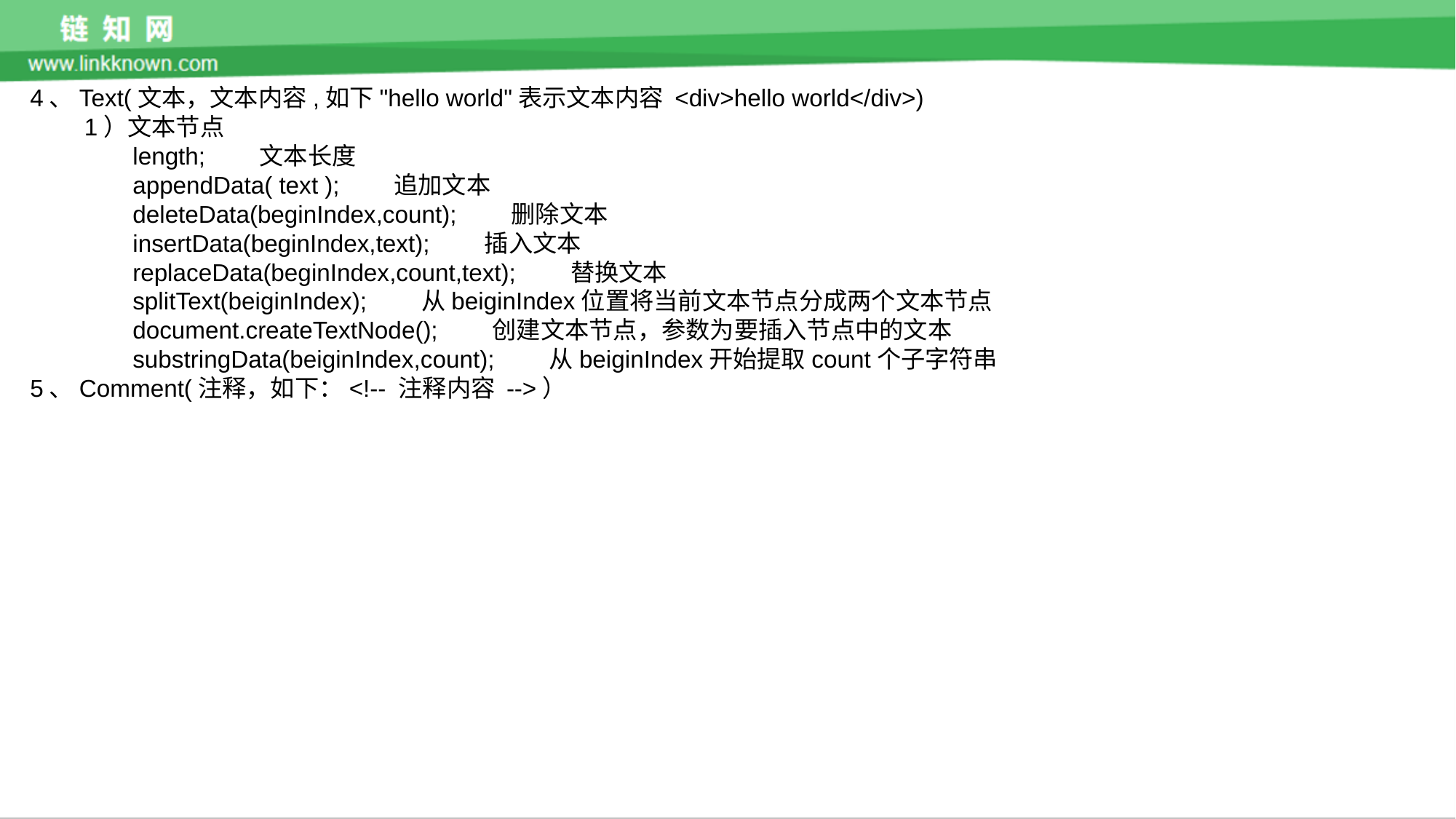

4、Text(文本，文本内容,如下"hello world"表示文本内容 <div>hello world</div>)
　　1）文本节点
　　　　length;　　文本长度
　　　　appendData( text );　　追加文本
　　　　deleteData(beginIndex,count);　　删除文本
　　　　insertData(beginIndex,text);　　插入文本
　　　　replaceData(beginIndex,count,text);　　替换文本
　　　　splitText(beiginIndex);　　从beiginIndex位置将当前文本节点分成两个文本节点
　　　　document.createTextNode();　　创建文本节点，参数为要插入节点中的文本
　　　　substringData(beiginIndex,count);　　从beiginIndex开始提取count个子字符串
5、Comment(注释，如下：<!-- 注释内容 -->）